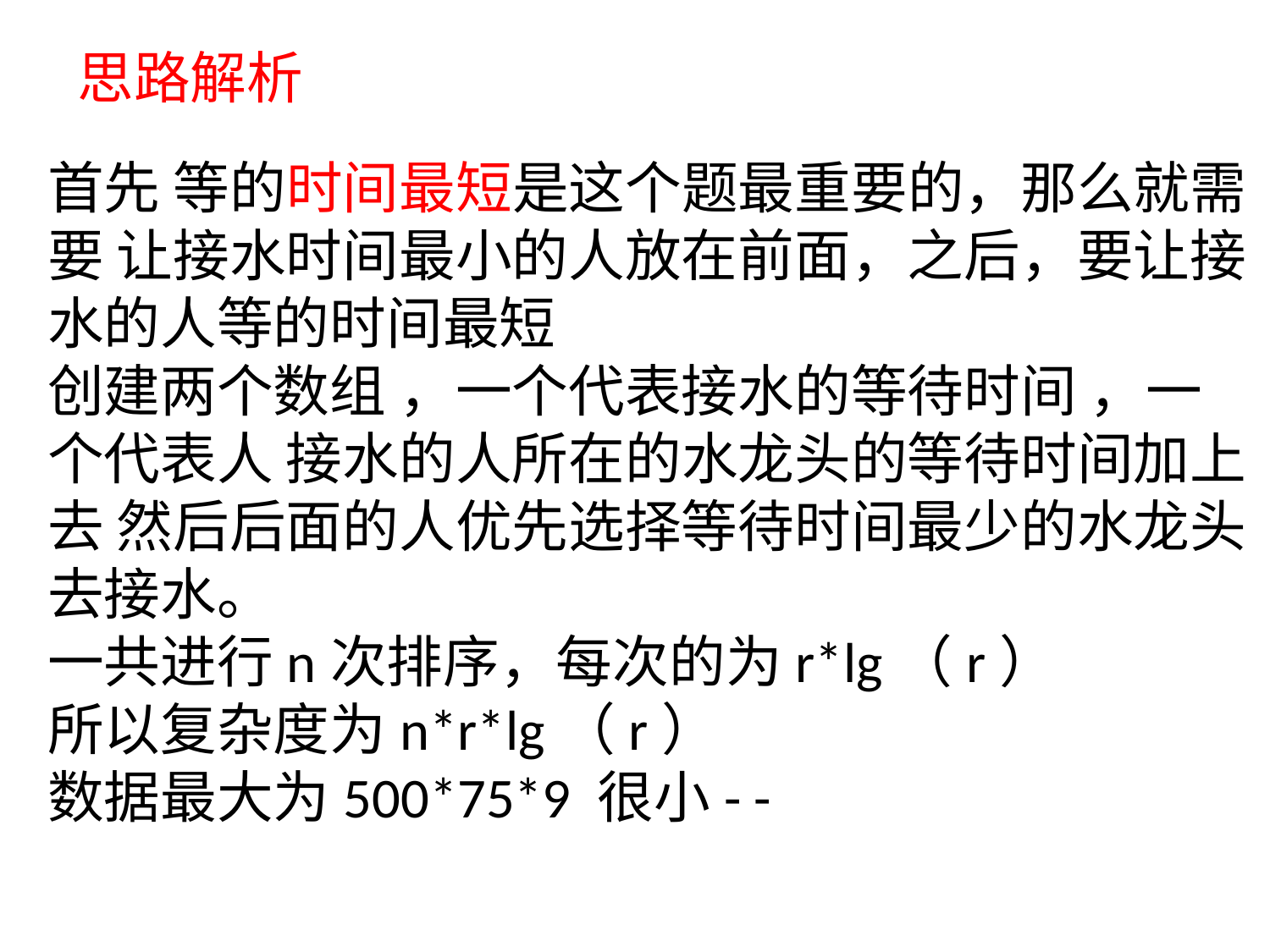

思路解析
首先 等的时间最短是这个题最重要的，那么就需要 让接水时间最小的人放在前面，之后，要让接水的人等的时间最短
创建两个数组 ，一个代表接水的等待时间 ，一个代表人 接水的人所在的水龙头的等待时间加上去 然后后面的人优先选择等待时间最少的水龙头去接水。
一共进行n次排序，每次的为r*lg（r） 
所以复杂度为n*r*lg（r） 
数据最大为500*75*9 很小- -